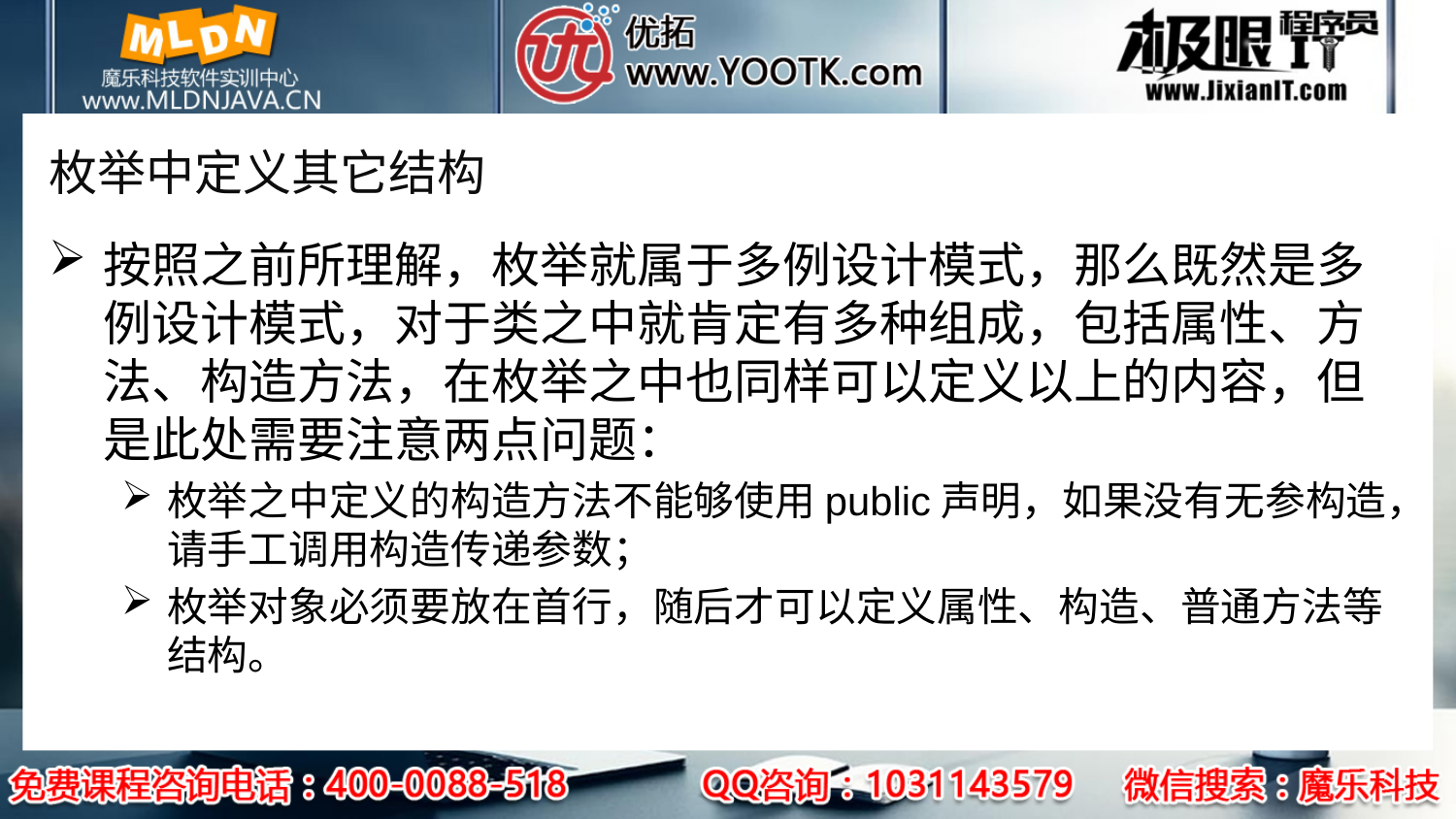

# 枚举中定义其它结构
按照之前所理解，枚举就属于多例设计模式，那么既然是多例设计模式，对于类之中就肯定有多种组成，包括属性、方法、构造方法，在枚举之中也同样可以定义以上的内容，但是此处需要注意两点问题：
枚举之中定义的构造方法不能够使用public声明，如果没有无参构造，请手工调用构造传递参数；
枚举对象必须要放在首行，随后才可以定义属性、构造、普通方法等结构。